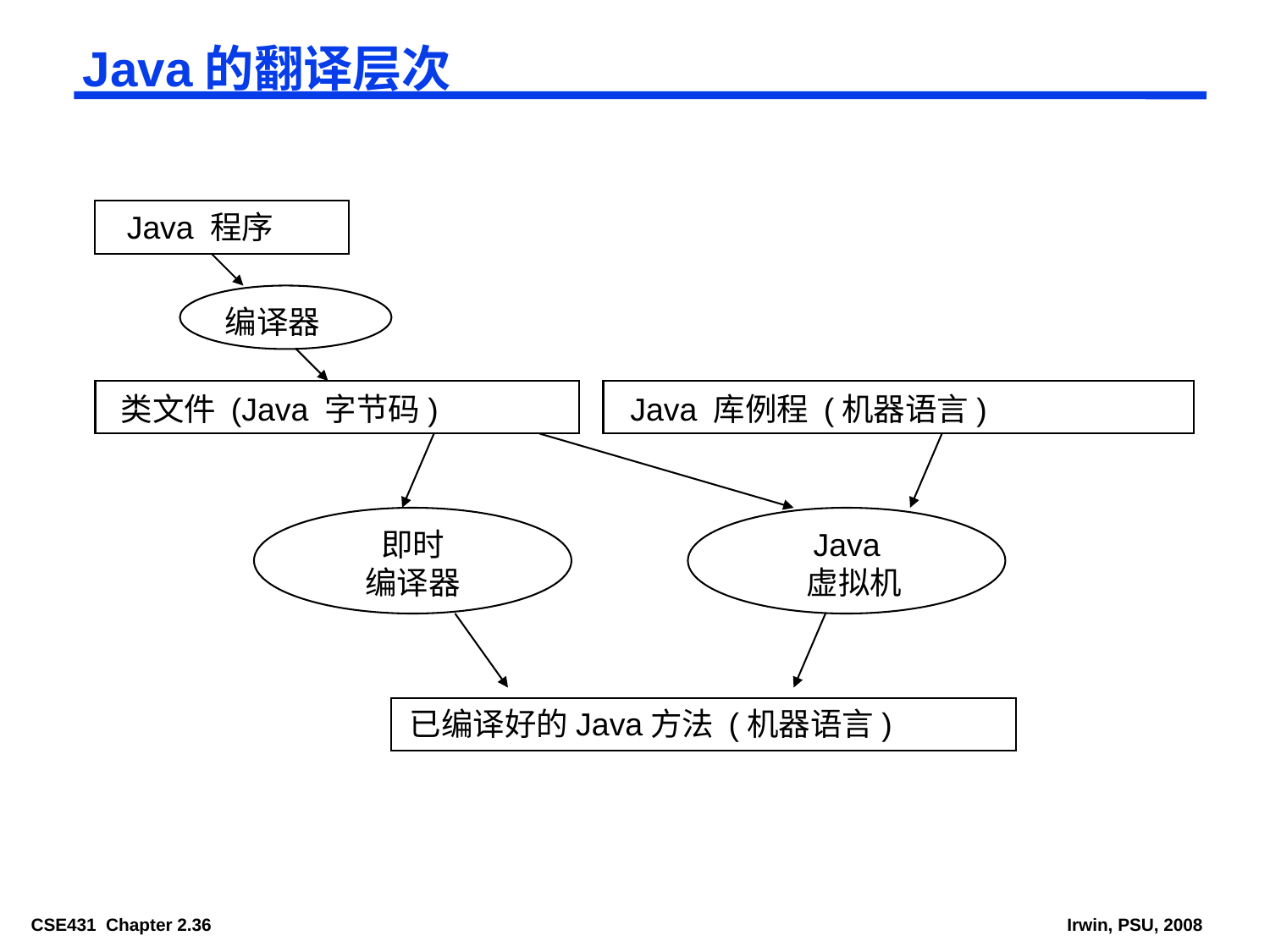

# Java的翻译层次

Java 程序

编译器

Java 库例程 (机器语言)

类文件 (Java 字节码)

即时
编译器
Java
 虚拟机

已编译好的Java方法 (机器语言)